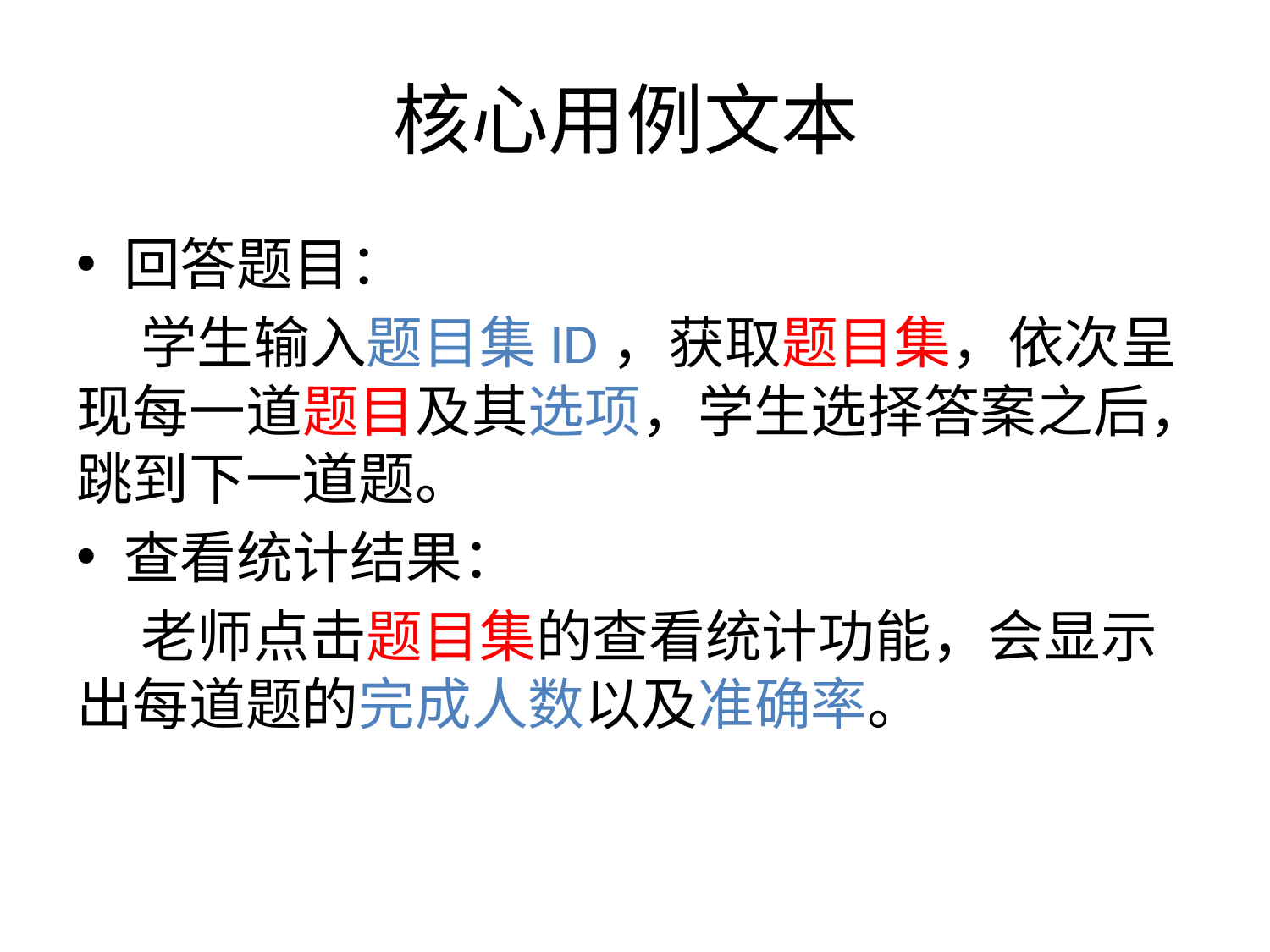

# 核心用例文本
回答题目：
    学生输入题目集ID，获取题目集，依次呈现每一道题目及其选项，学生选择答案之后，跳到下一道题。
查看统计结果：
    老师点击题目集的查看统计功能，会显示出每道题的完成人数以及准确率。